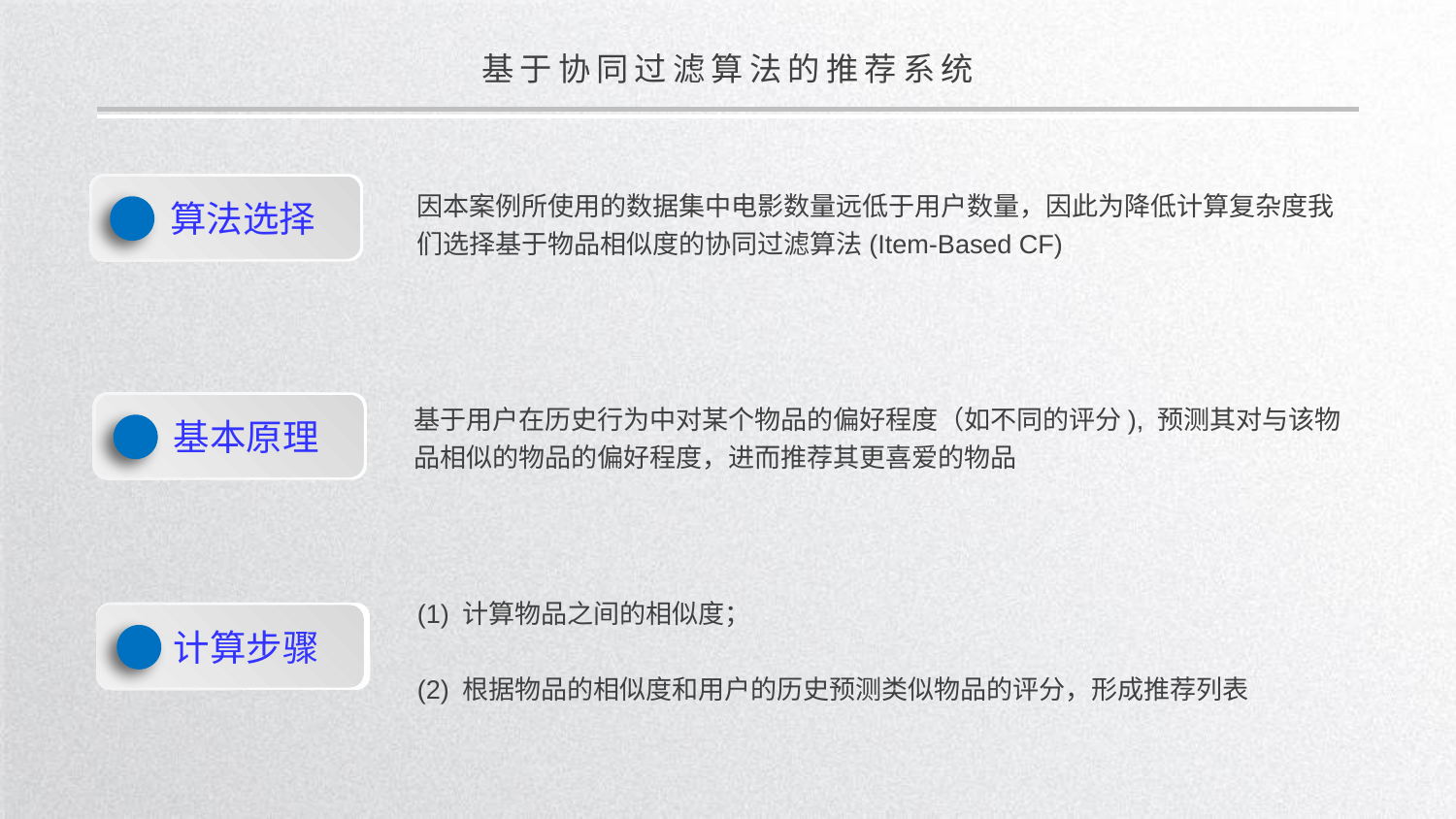

基于协同过滤算法的推荐系统

   算法选择

因本案例所使用的数据集中电影数量远低于用户数量，因此为降低计算复杂度我们选择基于物品相似度的协同过滤算法(Item-Based CF)

基于用户在历史行为中对某个物品的偏好程度（如不同的评分), 预测其对与该物品相似的物品的偏好程度，进而推荐其更喜爱的物品

   基本原理

(1) 计算物品之间的相似度；

(2) 根据物品的相似度和用户的历史预测类似物品的评分，形成推荐列表

   计算步骤